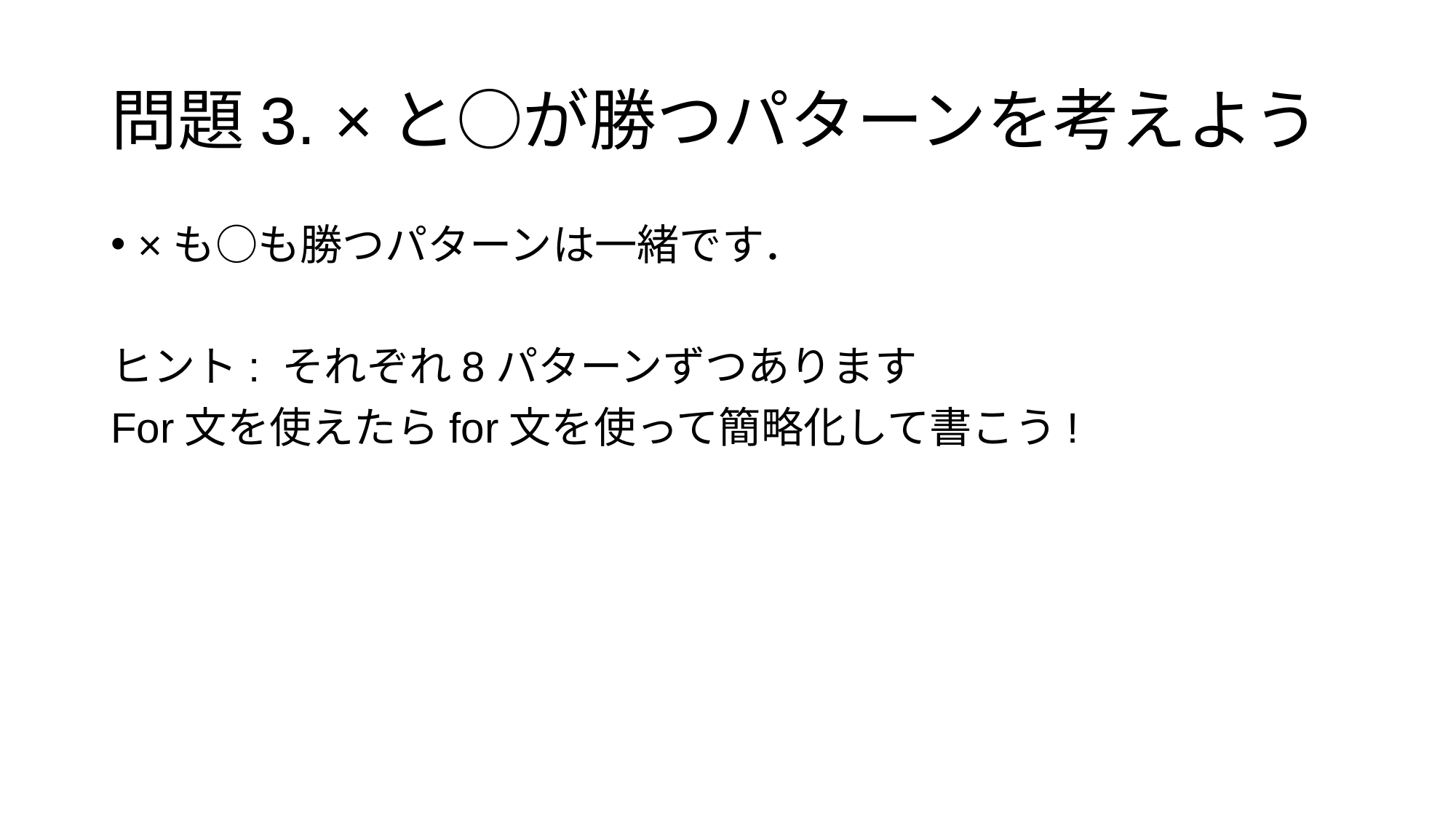

# 問題3. ×と○が勝つパターンを考えよう
×も○も勝つパターンは一緒です．

ヒント: それぞれ8パターンずつあります
For文を使えたらfor文を使って簡略化して書こう!